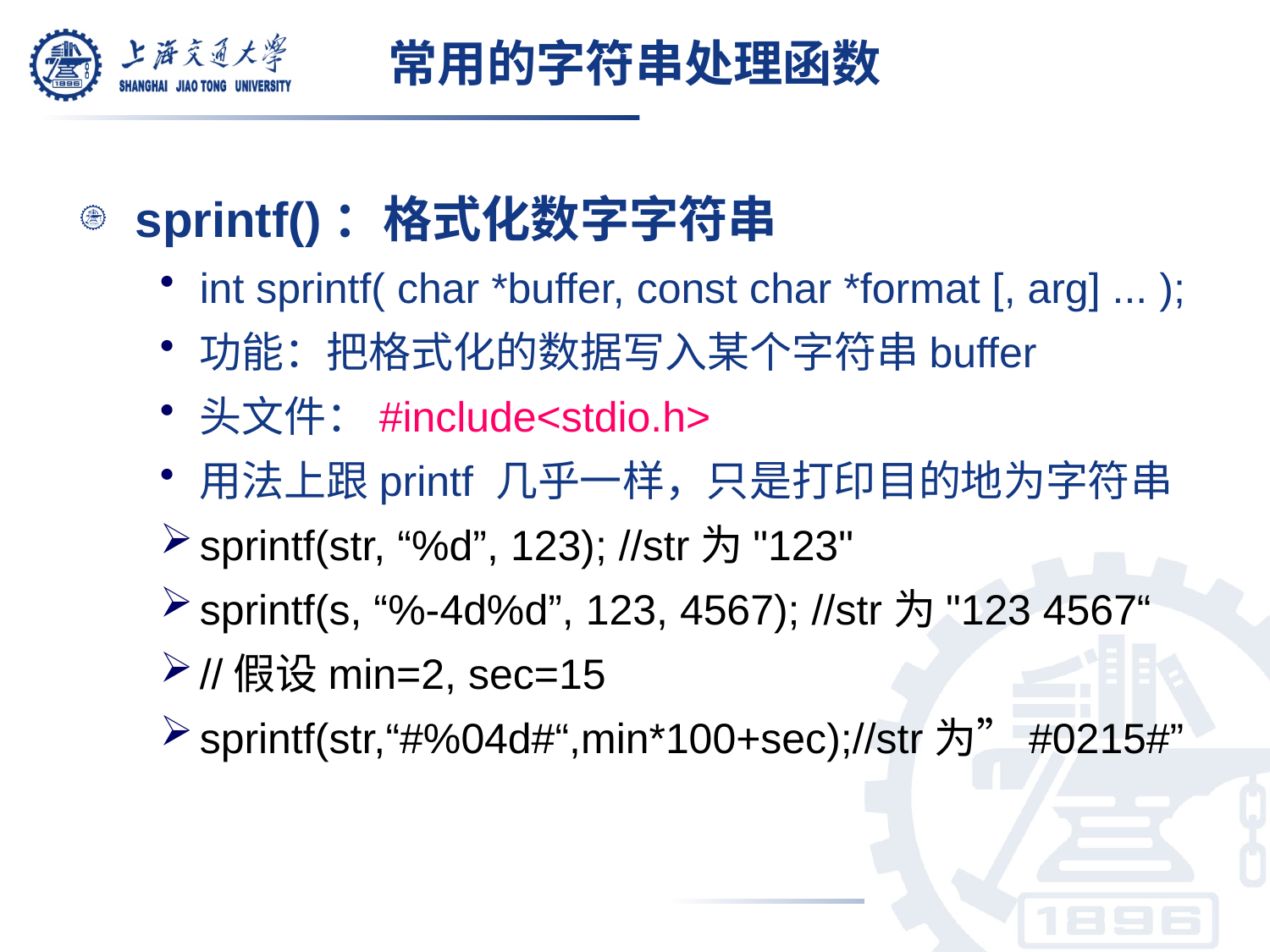

# 常用的字符串处理函数
sprintf()：格式化数字字符串
int sprintf( char *buffer, const char *format [, arg] ... );
功能：把格式化的数据写入某个字符串buffer
头文件：#include<stdio.h>
用法上跟printf 几乎一样，只是打印目的地为字符串
sprintf(str, “%d”, 123); //str为"123"
sprintf(s, “%-4d%d”, 123, 4567); //str为"123 4567“
//假设min=2, sec=15
sprintf(str,“#%04d#“,min*100+sec);//str为”#0215#”